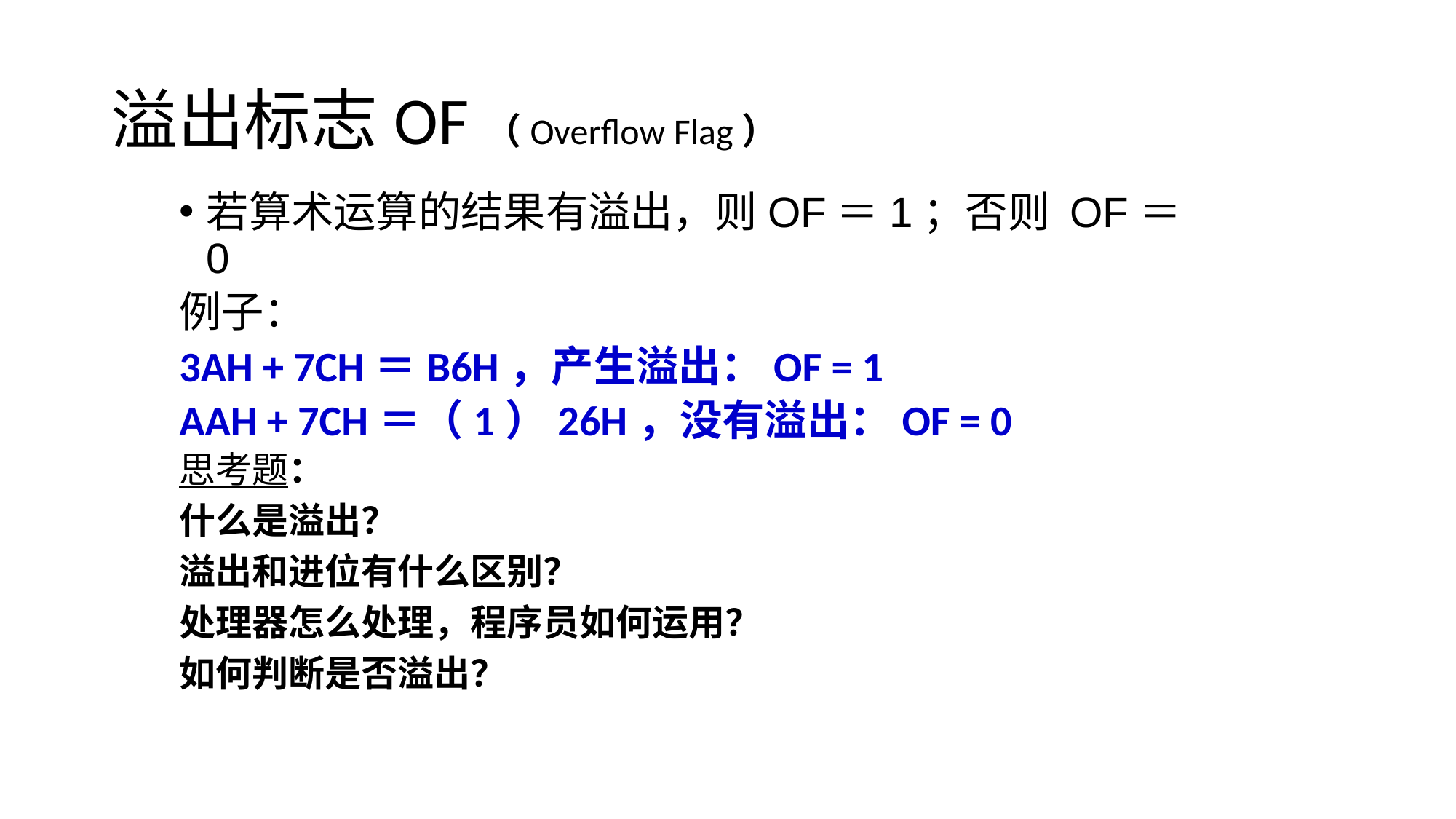

# 溢出标志OF（Overflow Flag）
若算术运算的结果有溢出，则OF＝1；否则 OF＝0
例子：
3AH + 7CH＝B6H，产生溢出：OF = 1
AAH + 7CH＝（1）26H，没有溢出：OF = 0

思考题：
什么是溢出？
溢出和进位有什么区别？
处理器怎么处理，程序员如何运用？
如何判断是否溢出？